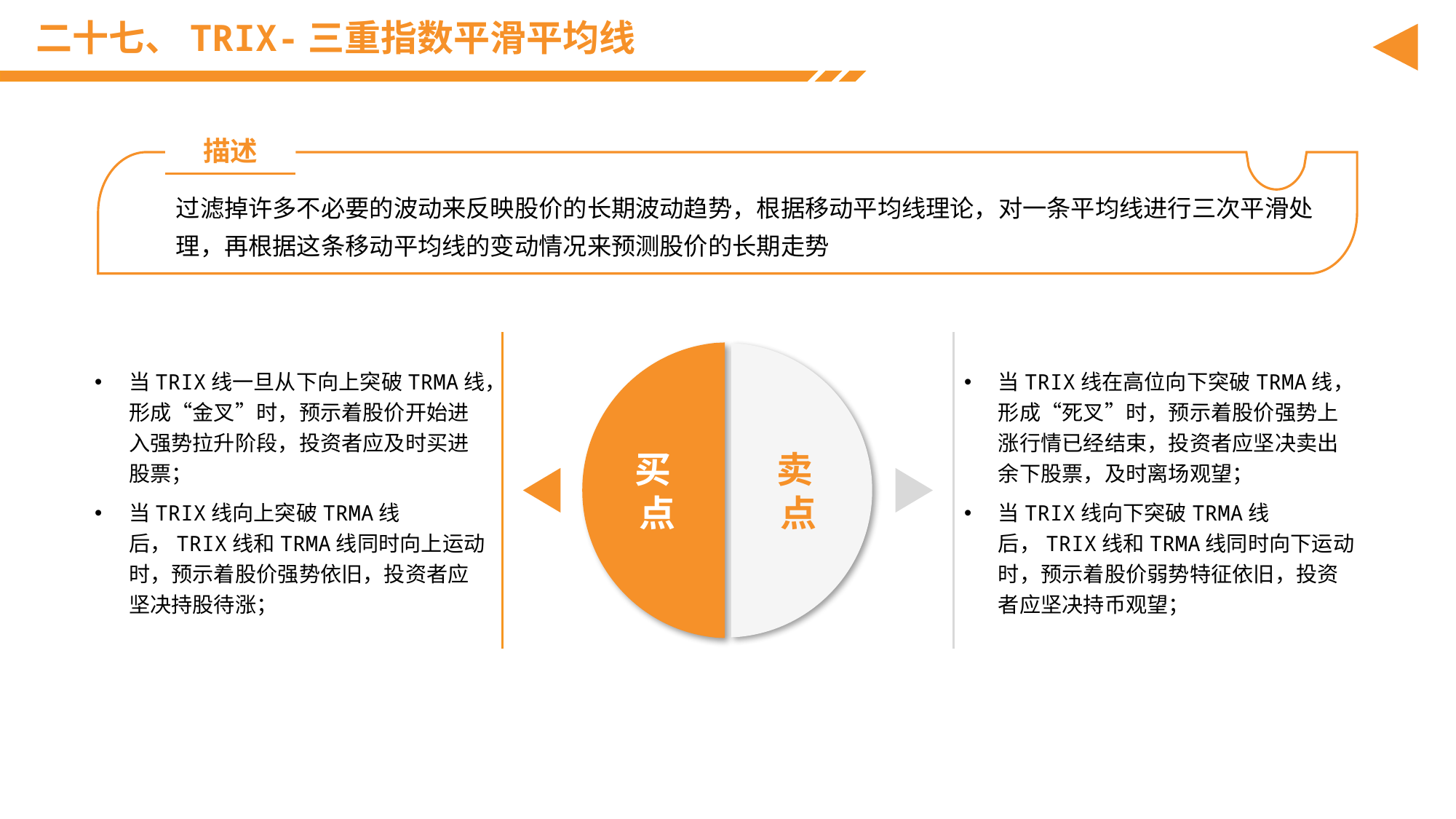

# 二十七、TRIX-三重指数平滑平均线

描述

过滤掉许多不必要的波动来反映股价的长期波动趋势，根据移动平均线理论，对一条平均线进行三次平滑处理，再根据这条移动平均线的变动情况来预测股价的长期走势
当TRIX线一旦从下向上突破TRMA线，形成“金叉”时，预示着股价开始进入强势拉升阶段，投资者应及时买进股票；
当TRIX线向上突破TRMA线后，TRIX线和TRMA线同时向上运动时，预示着股价强势依旧，投资者应坚决持股待涨；
当TRIX线在高位向下突破TRMA线，形成“死叉”时，预示着股价强势上涨行情已经结束，投资者应坚决卖出余下股票，及时离场观望；
当TRIX线向下突破TRMA线后，TRIX线和TRMA线同时向下运动时，预示着股价弱势特征依旧，投资者应坚决持币观望；

买
点
卖
点